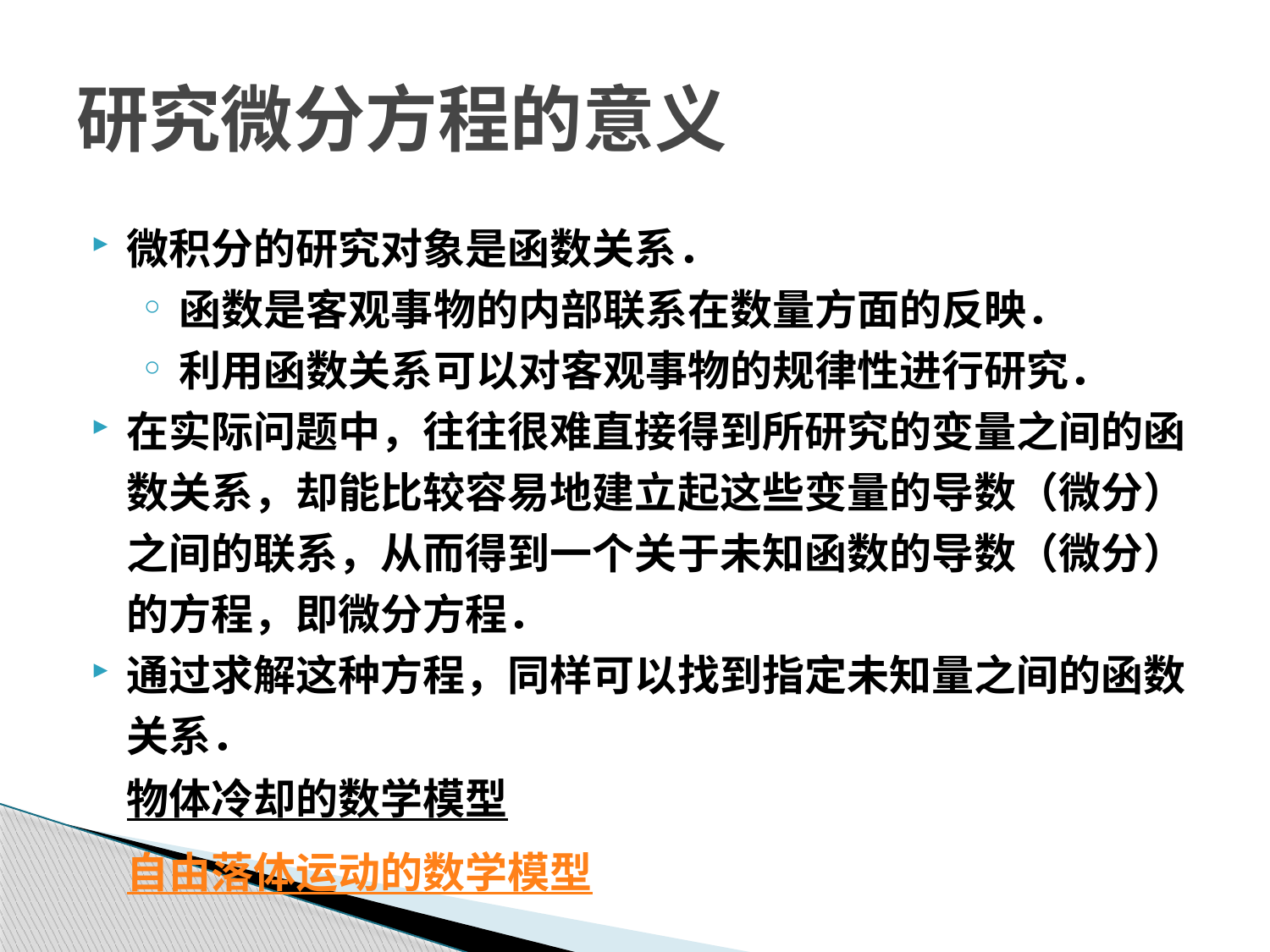

# 研究微分方程的意义
微积分的研究对象是函数关系．
函数是客观事物的内部联系在数量方面的反映．
利用函数关系可以对客观事物的规律性进行研究．
在实际问题中，往往很难直接得到所研究的变量之间的函数关系，却能比较容易地建立起这些变量的导数（微分）之间的联系，从而得到一个关于未知函数的导数（微分）的方程，即微分方程．
通过求解这种方程，同样可以找到指定未知量之间的函数关系．
	物体冷却的数学模型		自由落体运动的数学模型